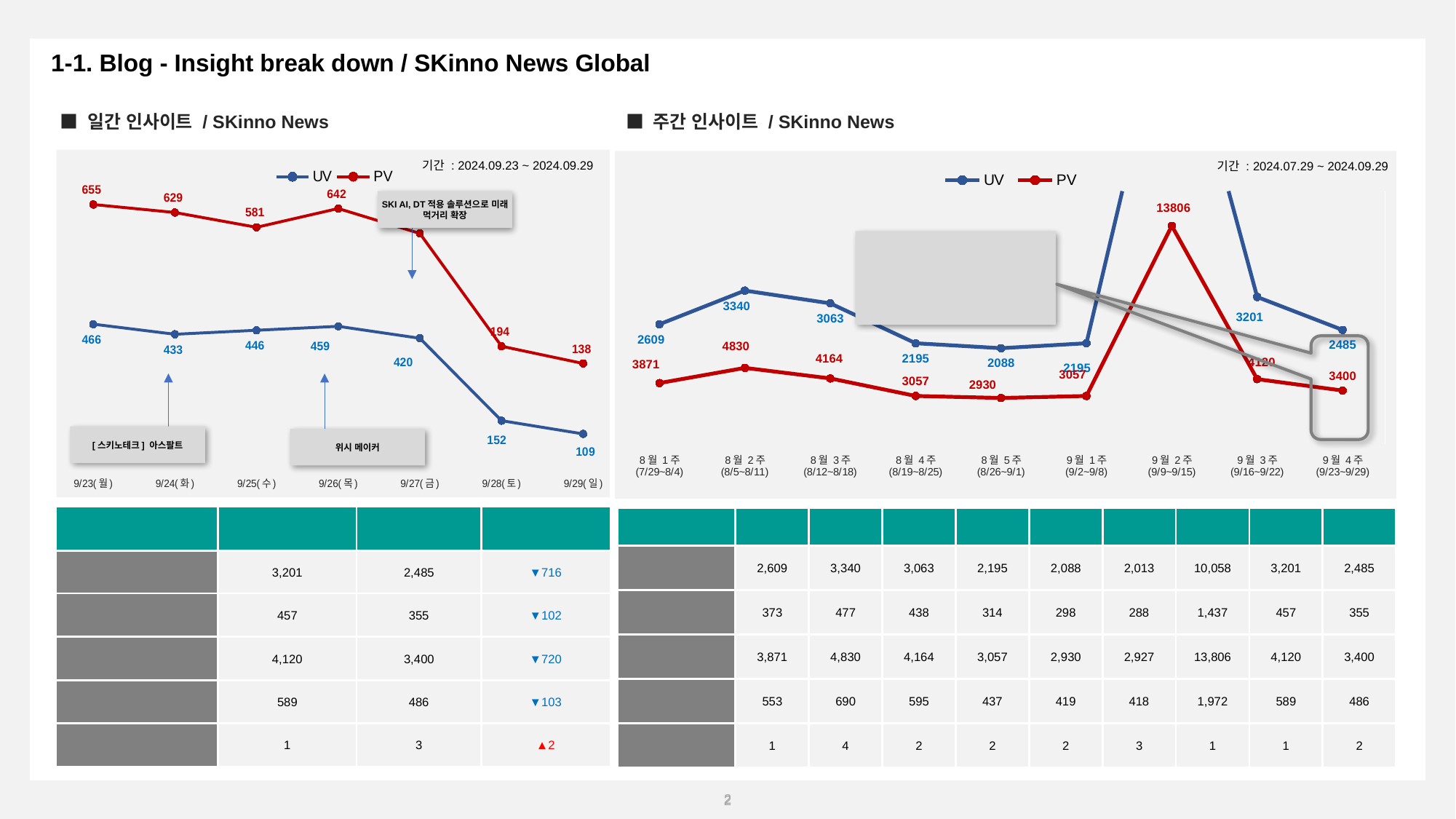

1-1. Blog - Insight break down / SKinno News Global
■ 일간 인사이트 / SKinno News
■ 주간 인사이트 / SKinno News

### Chart

| Category |  |  |
|---|---|---|
| 9/23(월) | 466.0 | 655.0 |
| 9/24(화) | 433.0 | 629.0 |
| 9/25(수) | 446.0 | 581.0 |
| 9/26(목) | 459.0 | 642.0 |
| 9/27(금) | 420.0 | 561.0 |
| 9/28(토) | 152.0 | 194.0 |
| 9/29(일) | 109.0 | 138.0 |

### Chart

| Category |  |  |
|---|---|---|
| 8월 1주
(7/29~8/4) | 2609.0 | 3871.0 |
| 8월 2주
(8/5~8/11) | 3340.0 | 4830.0 |
| 8월 3주
(8/12~8/18) | 3063.0 | 4164.0 |
| 8월 4주
(8/19~8/25) | 2195.0 | 3057.0 |
| 8월 5주
(8/26~9/1) | 2088.0 | 2930.0 |
| 9월 1주
(9/2~9/8) | 2195.0 | 3057.0 |
| 9월 2주
(9/9~9/15) | 10058.0 | 13806.0 |
| 9월 3주
(9/16~9/22) | 3201.0 | 4120.0 |
| 9월 4주
(9/23~9/29) | 2485.0 | 3400.0 |
기간 : 2024.09.23 ~ 2024.09.29
기간 : 2024.07.29 ~ 2024.09.29
SKI AI, DT적용 솔루션으로 미래 먹거리 확장

[스키노테크] 아스팔트
위시 메이커
| 날짜 | 8월1주 | 8월2주 | 8월3주 | 8월4주 | 8월5주 | 9월1주 | 9월2주 | 9월3주 | 9월4주 |
| --- | --- | --- | --- | --- | --- | --- | --- | --- | --- |
| 주간 총 방문자 수 | 2,609 | 3,340 | 3,063 | 2,195 | 2,088 | 2,013 | 10,058 | 3,201 | 2,485 |
| 일 방문자 수 | 373 | 477 | 438 | 314 | 298 | 288 | 1,437 | 457 | 355 |
| 주간 총 페이지뷰 | 3,871 | 4,830 | 4,164 | 3,057 | 2,930 | 2,927 | 13,806 | 4,120 | 3,400 |
| 일페이지뷰 | 553 | 690 | 595 | 437 | 419 | 418 | 1,972 | 589 | 486 |
| 콘텐츠 | 1 | 4 | 2 | 2 | 2 | 3 | 1 | 1 | 2 |
| 구분 | 전주 | 금주 | 증감 |
| --- | --- | --- | --- |
| 주간 총 방문자 수 | 3,201 | 2,485 | ▼716 |
| 일 방문자 수 | 457 | 355 | ▼102 |
| 주간 총 페이지뷰 | 4,120 | 3,400 | ▼720 |
| 일페이지뷰 | 589 | 486 | ▼103 |
| 콘텐츠 | 1 | 3 | ▲2 |